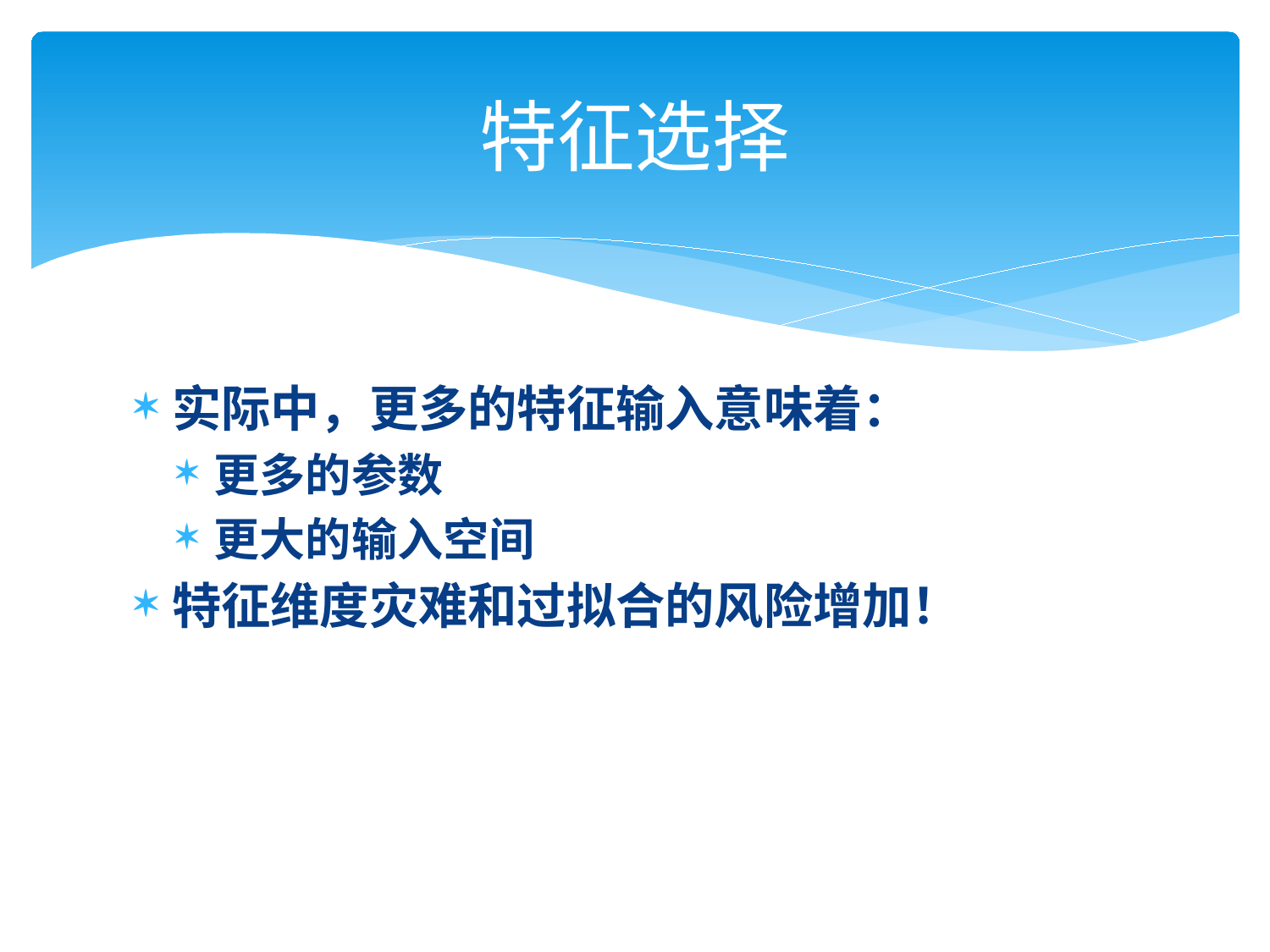

# 特征选择
实际中，更多的特征输入意味着：
更多的参数
更大的输入空间
特征维度灾难和过拟合的风险增加！